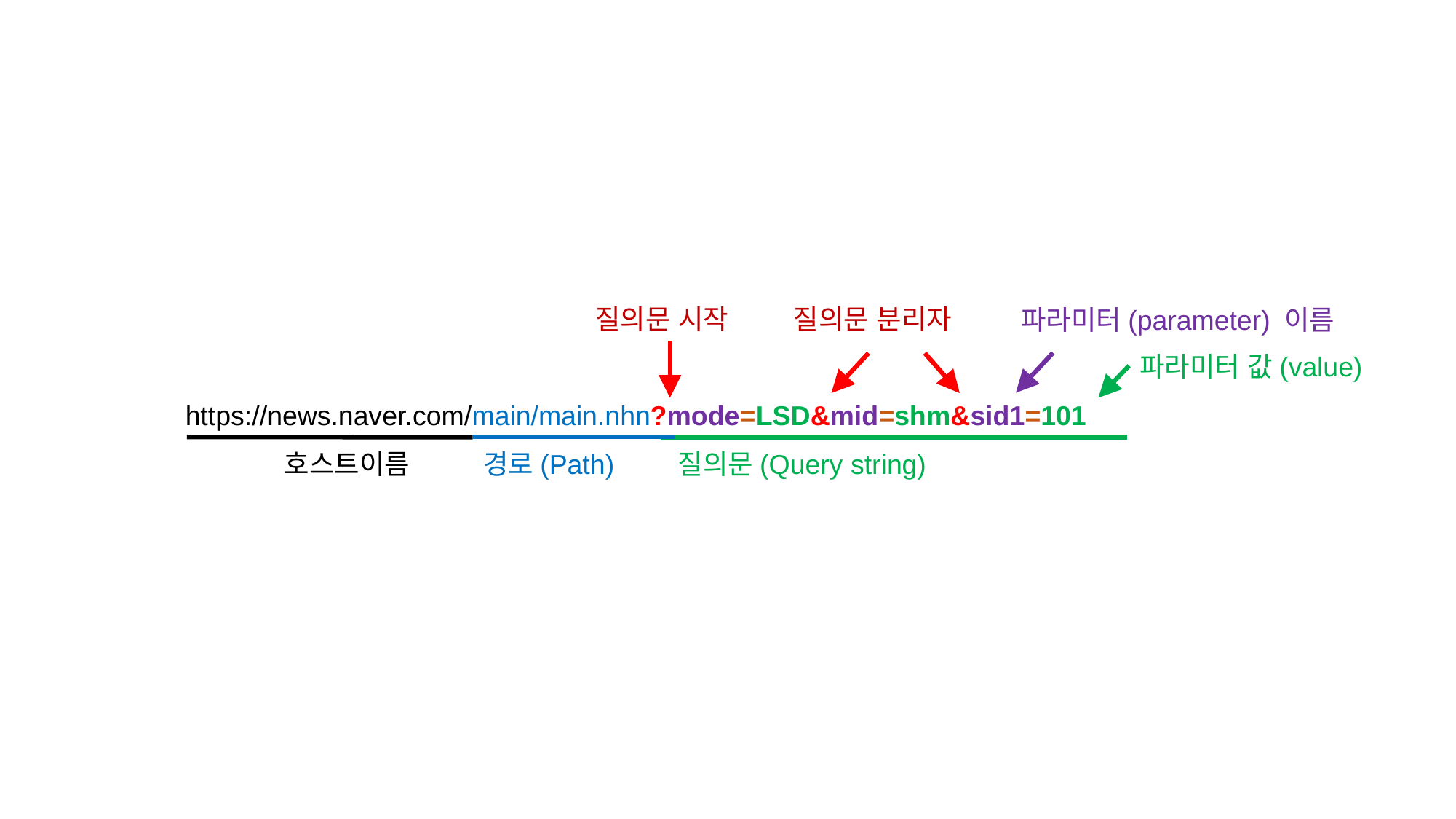

질의문 시작
질의문 분리자
파라미터(parameter) 이름
파라미터 값(value)
https://news.naver.com/main/main.nhn?mode=LSD&mid=shm&sid1=101
호스트이름
경로(Path)
질의문(Query string)